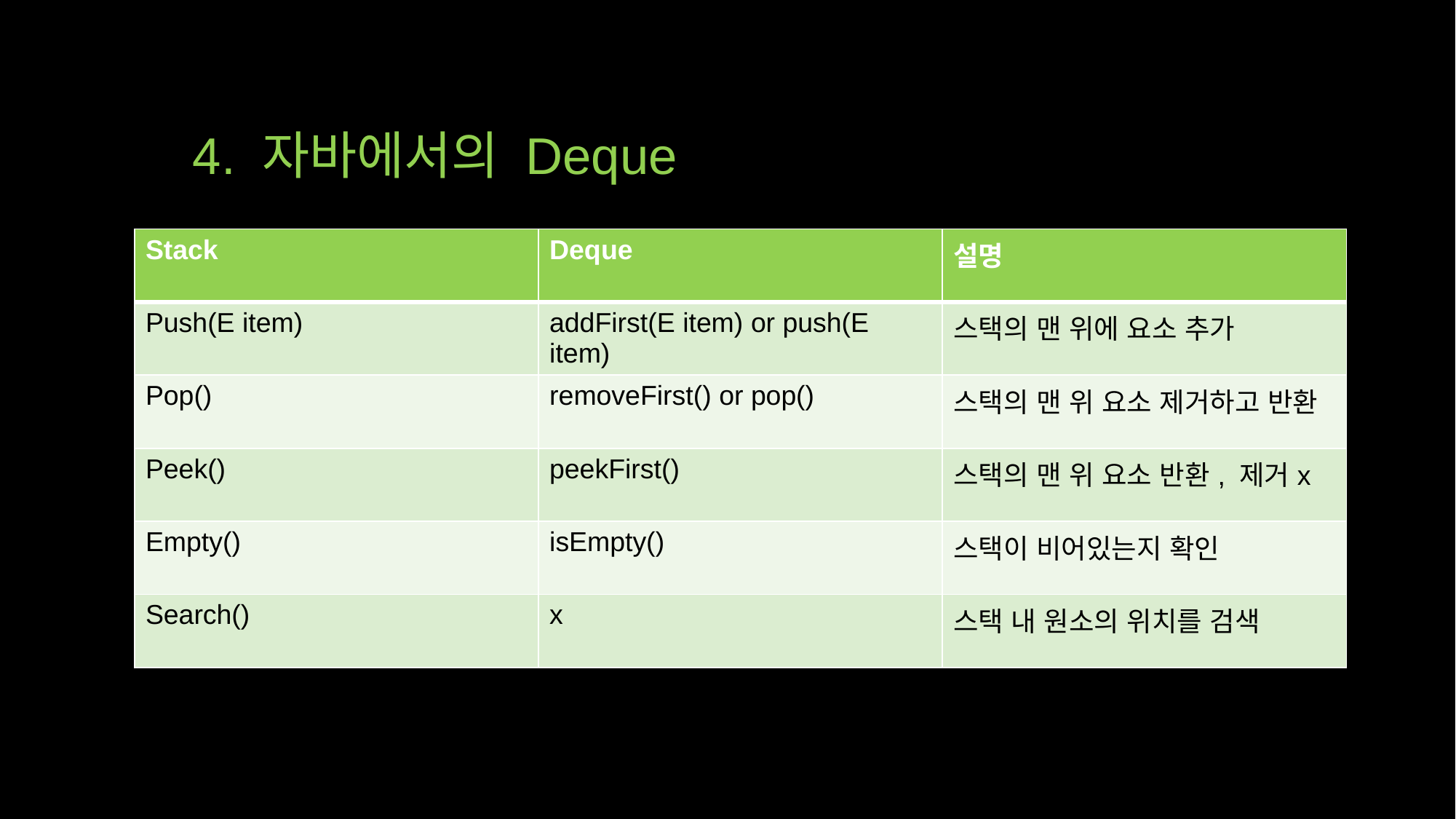

# 4. 자바에서의 Deque

| Stack | Deque | 설명 |
| --- | --- | --- |
| Push(E item) | addFirst(E item) or push(E item) | 스택의 맨 위에 요소 추가 |
| Pop() | removeFirst() or pop() | 스택의 맨 위 요소 제거하고 반환 |
| Peek() | peekFirst() | 스택의 맨 위 요소 반환, 제거x |
| Empty() | isEmpty() | 스택이 비어있는지 확인 |
| Search() | x | 스택 내 원소의 위치를 검색 |